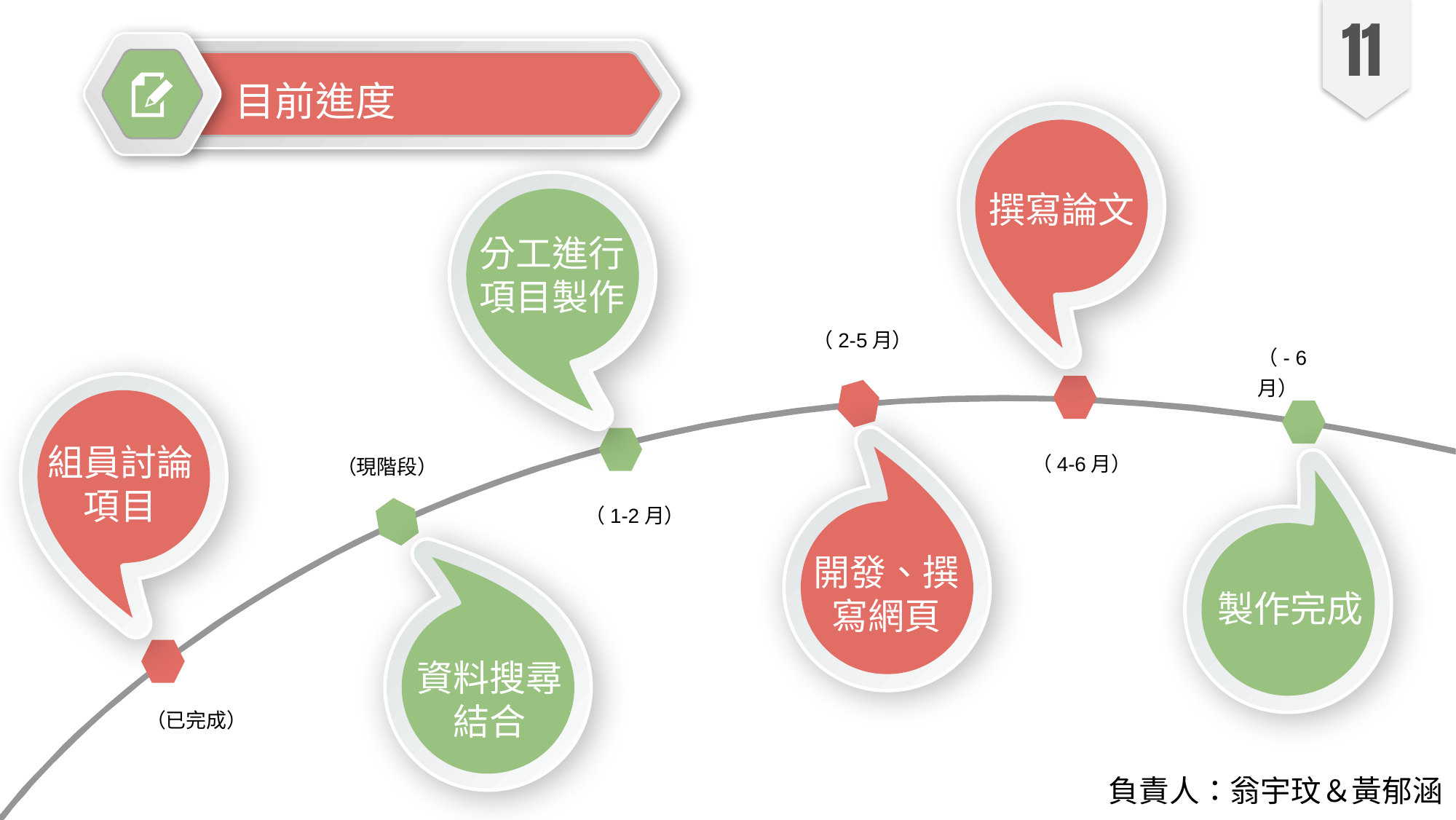

11

目前進度

撰寫論文
分工進行項目製作
（2-5月）
（- 6月）

組員討論項目
（4-6月）
（現階段）

（1-2月）

開發、撰寫網頁
製作完成

資料搜尋結合
（已完成）
負責人：翁宇玟＆黃郁涵